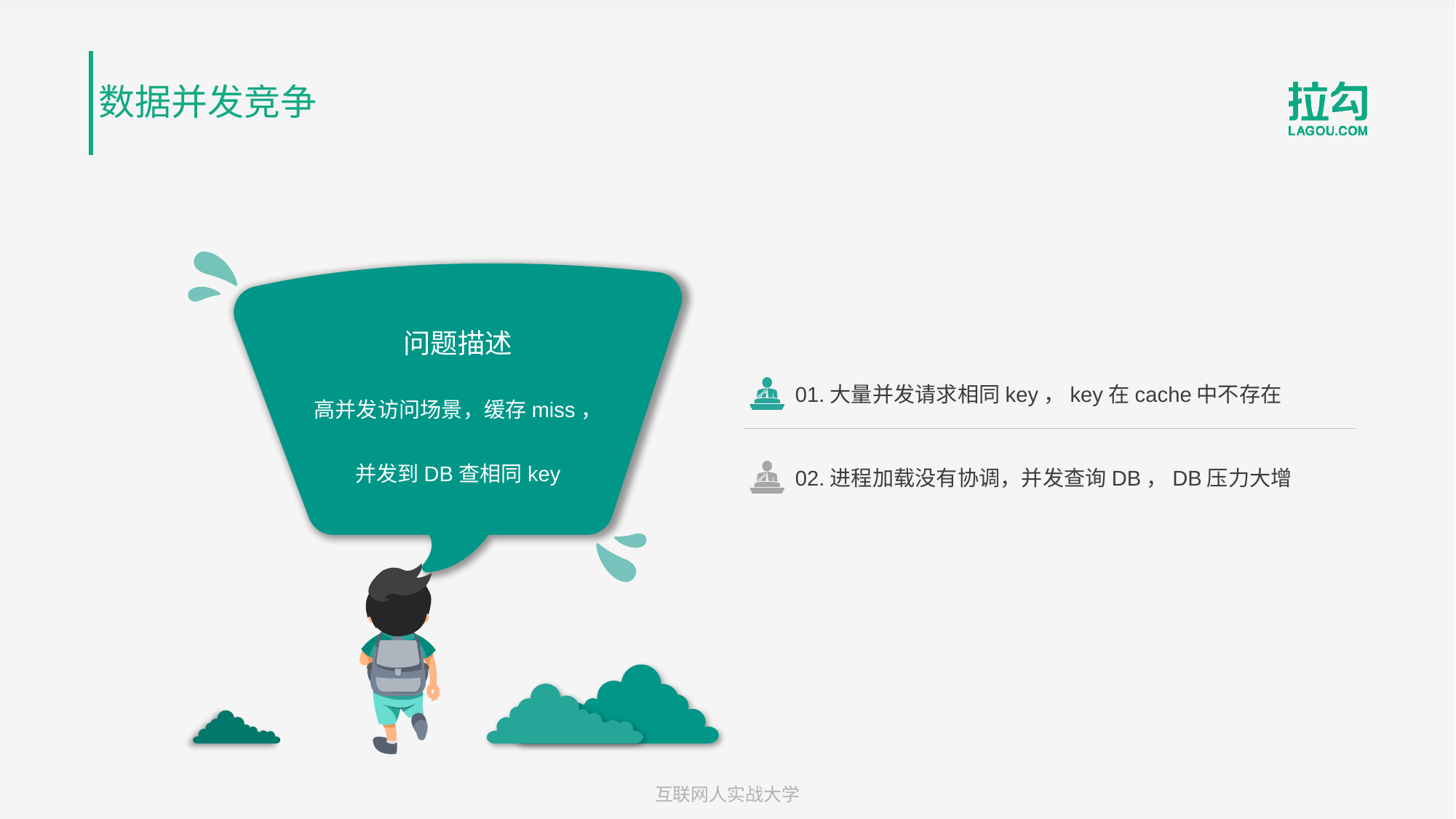

数据并发竞争

问题描述
高并发访问场景，缓存miss，
并发到DB查相同key

01.大量并发请求相同key，key在cache中不存在

02.进程加载没有协调，并发查询DB，DB压力大增